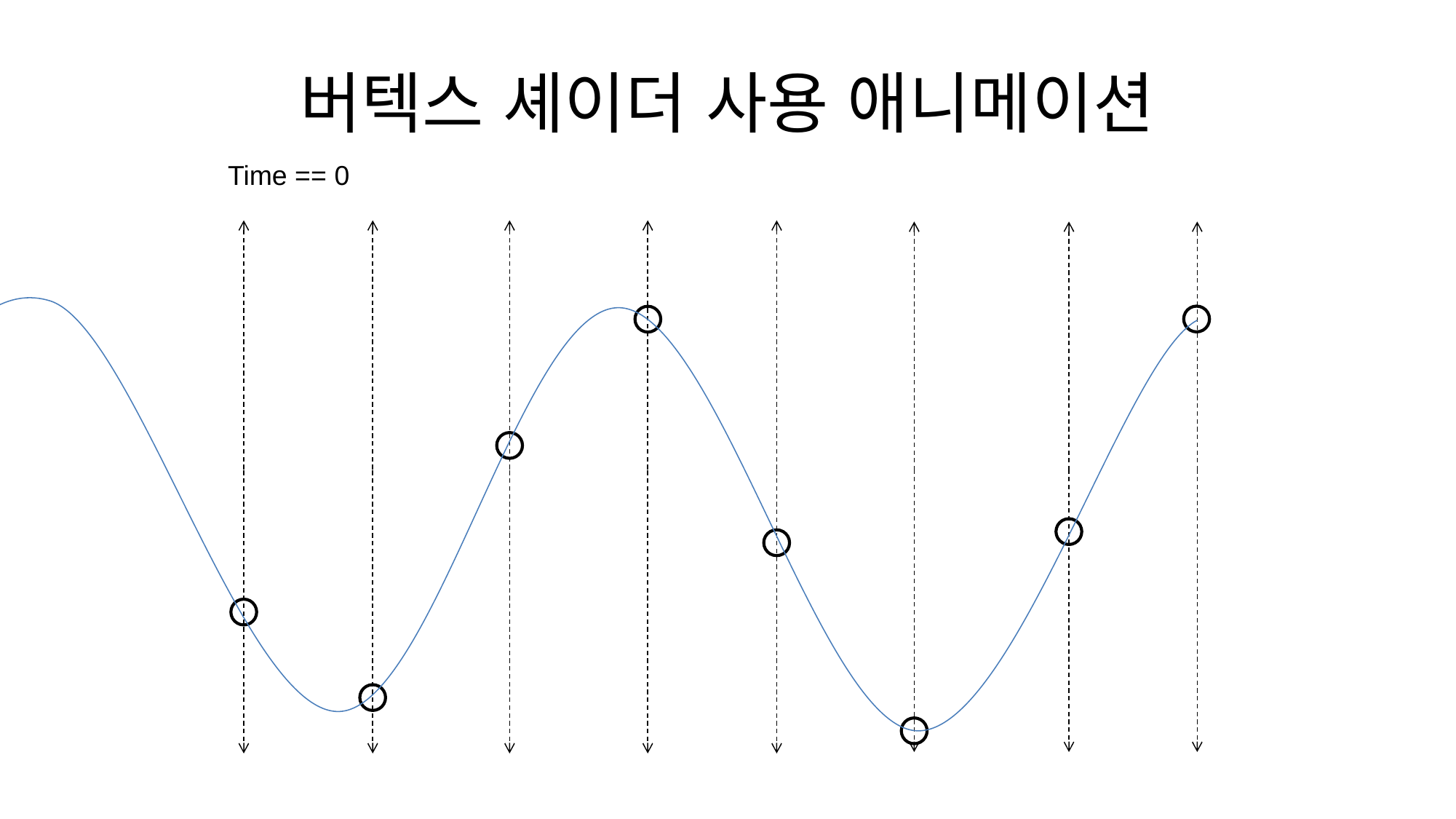

# 버텍스 셰이더 사용 애니메이션
Time == 0